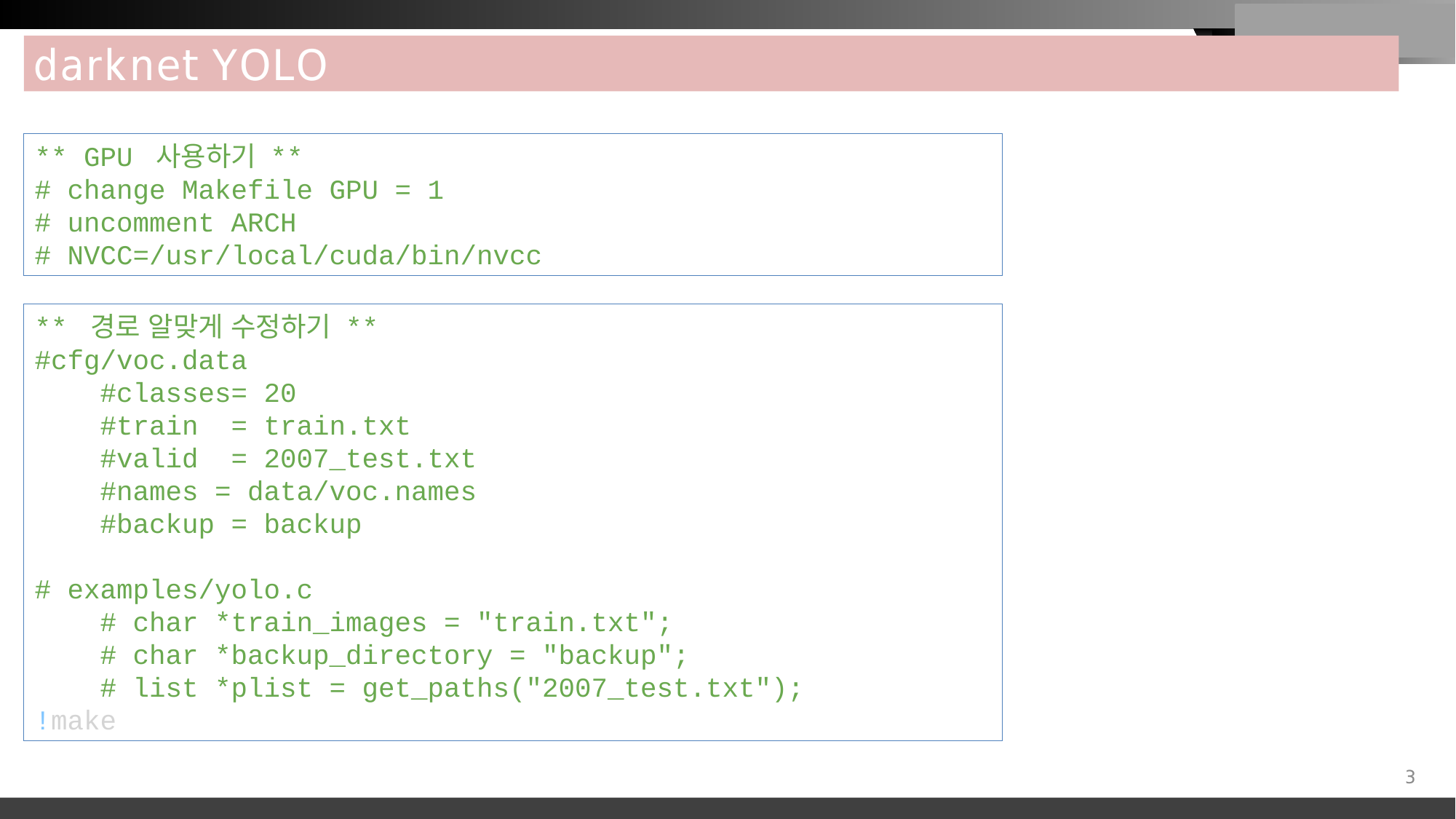

# darknet YOLO

** GPU 사용하기 **
# change Makefile GPU = 1
# uncomment ARCH
# NVCC=/usr/local/cuda/bin/nvcc
** 경로 알맞게 수정하기 **
#cfg/voc.data
    #classes= 20
    #train  = train.txt
    #valid  = 2007_test.txt
    #names = data/voc.names
    #backup = backup
# examples/yolo.c
    # char *train_images = "train.txt";
    # char *backup_directory = "backup";
    # list *plist = get_paths("2007_test.txt");
!make
3